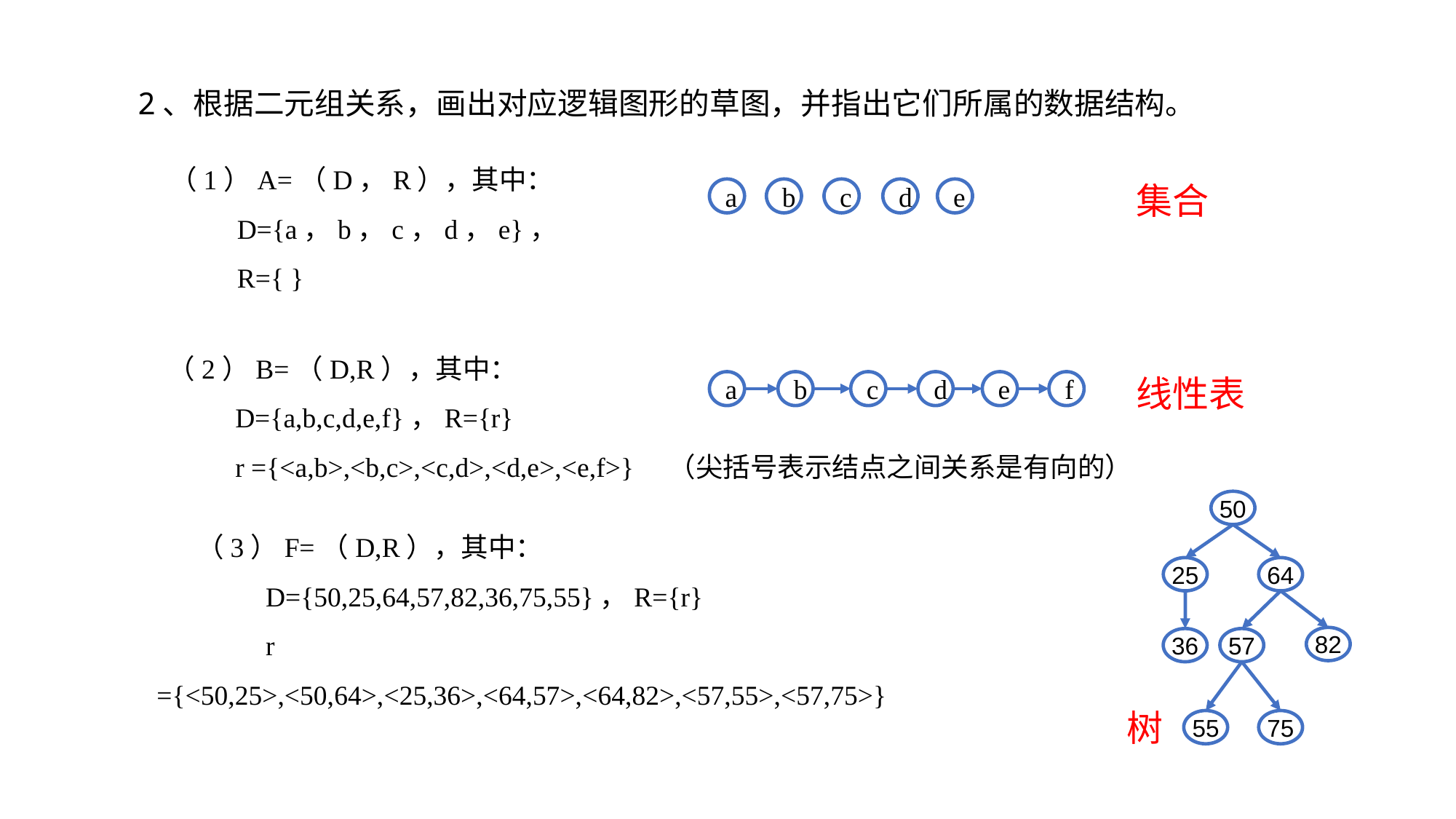

2、根据二元组关系，画出对应逻辑图形的草图，并指出它们所属的数据结构。
（1）A=（D，R），其中：
    D={a，b，c，d，e}，
    R={ }
集合
a
b
c
d
e
（2）B=（D,R），其中：
    D={a,b,c,d,e,f}，R={r}
    r ={<a,b>,<b,c>,<c,d>,<d,e>,<e,f>}    （尖括号表示结点之间关系是有向的）
线性表
a
b
c
d
e
f
50
25
64
82
36
57
55
75
（3）F=（D,R），其中：
          D={50,25,64,57,82,36,75,55}，R={r}
          r ={<50,25>,<50,64>,<25,36>,<64,57>,<64,82>,<57,55>,<57,75>}
树